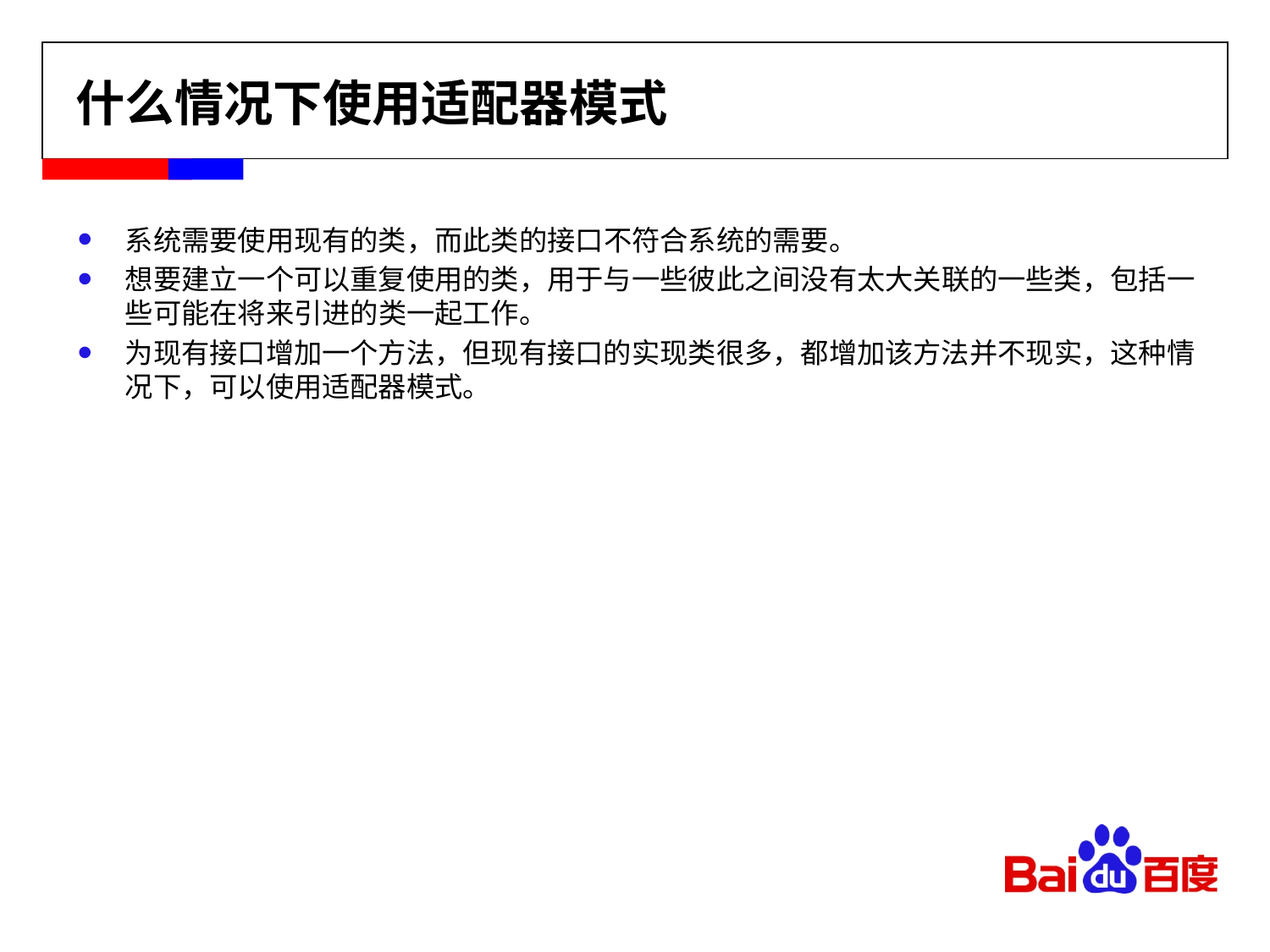

# 什么情况下使用适配器模式
系统需要使用现有的类，而此类的接口不符合系统的需要。
想要建立一个可以重复使用的类，用于与一些彼此之间没有太大关联的一些类，包括一些可能在将来引进的类一起工作。
为现有接口增加一个方法，但现有接口的实现类很多，都增加该方法并不现实，这种情况下，可以使用适配器模式。